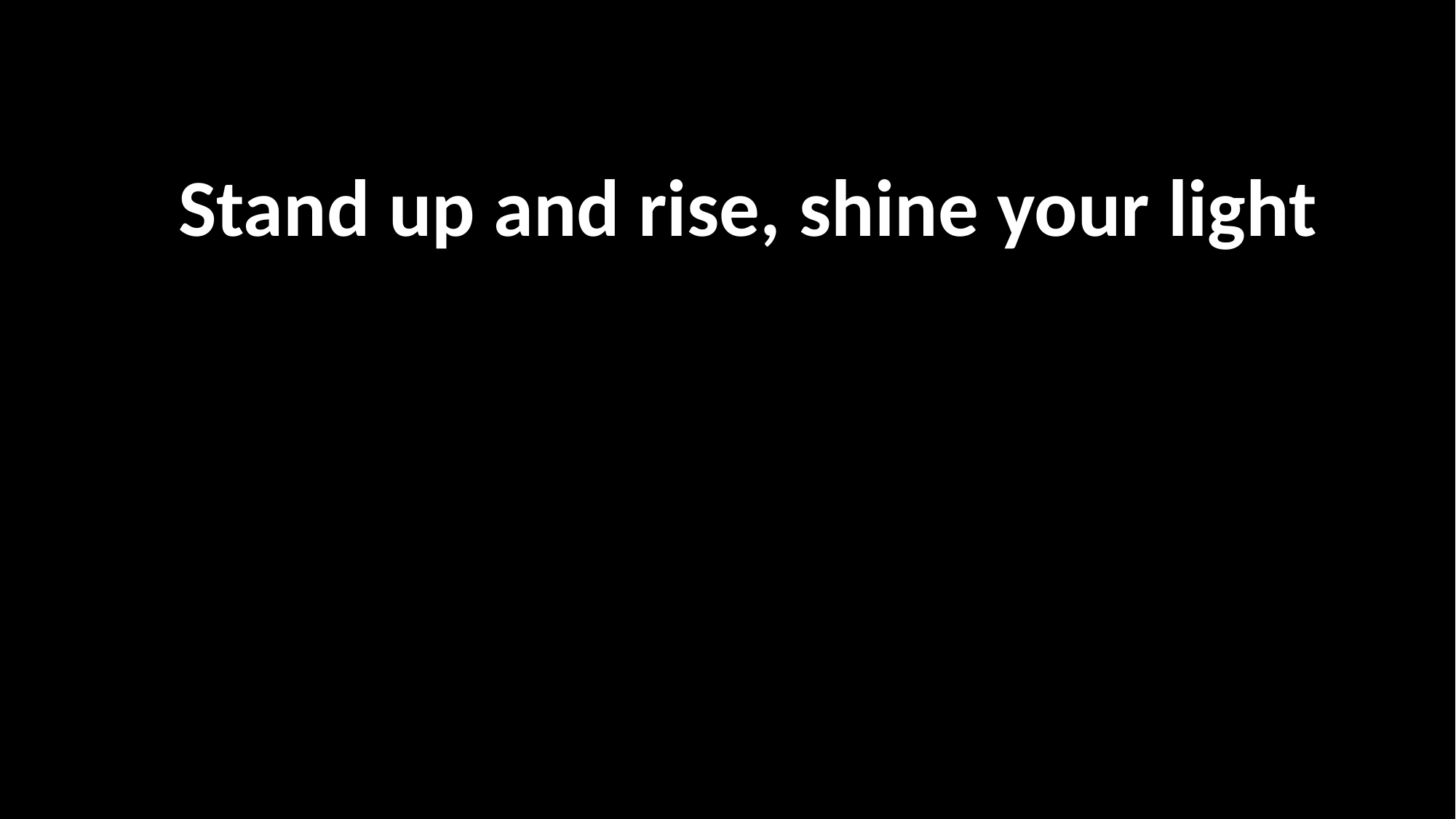

# 일어나라 빛 발하라

興起發光 作主見證

Stand up and rise, shine your light